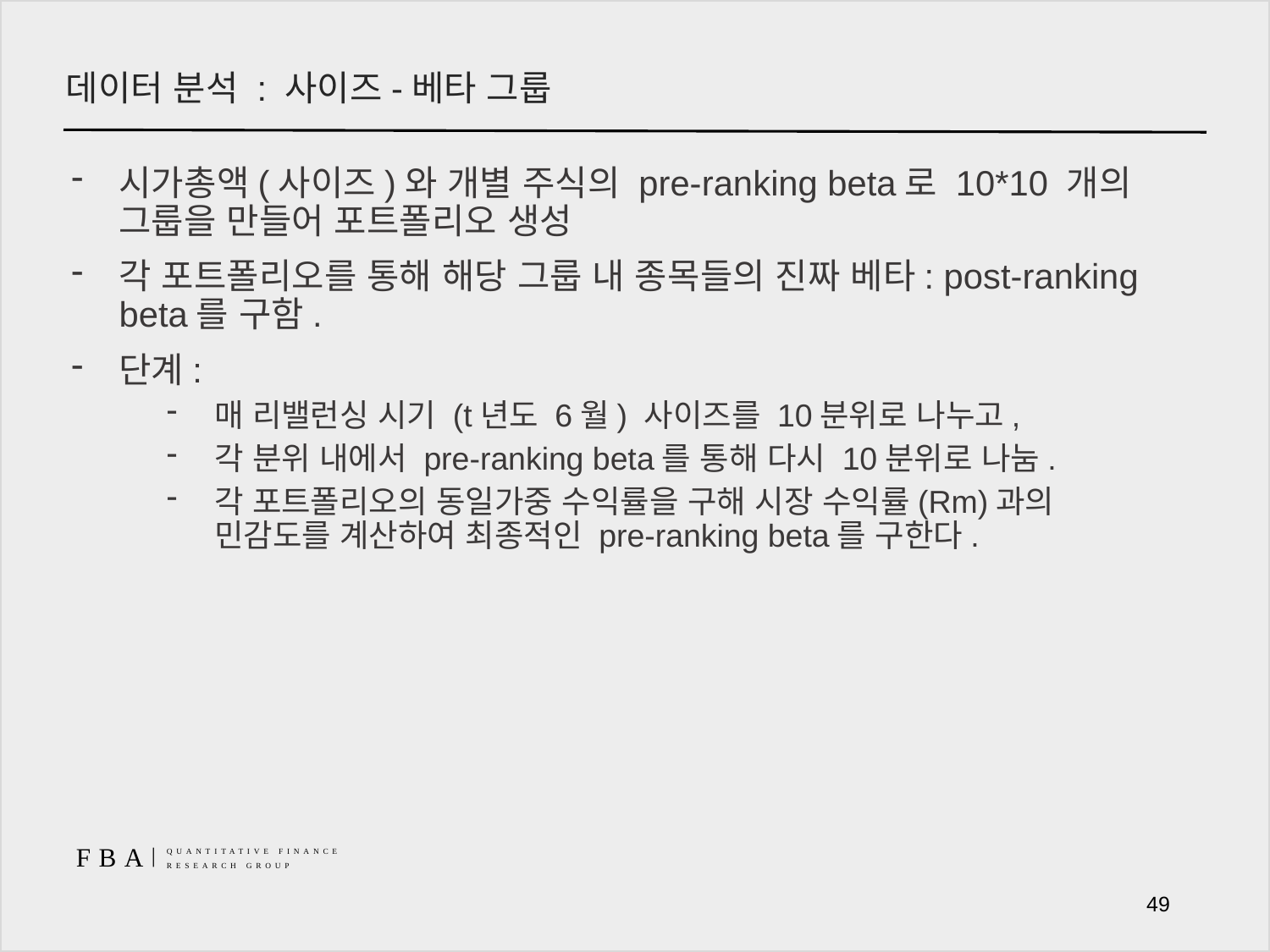

데이터 분석 : 사이즈-베타 그룹
시가총액(사이즈)와 개별 주식의 pre-ranking beta로 10*10 개의 그룹을 만들어 포트폴리오 생성
각 포트폴리오를 통해 해당 그룹 내 종목들의 진짜 베타: post-ranking beta를 구함.
단계:
매 리밸런싱 시기 (t년도 6월) 사이즈를 10분위로 나누고,
각 분위 내에서 pre-ranking beta를 통해 다시 10분위로 나눔.
각 포트폴리오의 동일가중 수익률을 구해 시장 수익률(Rm)과의 민감도를 계산하여 최종적인 pre-ranking beta를 구한다.
49